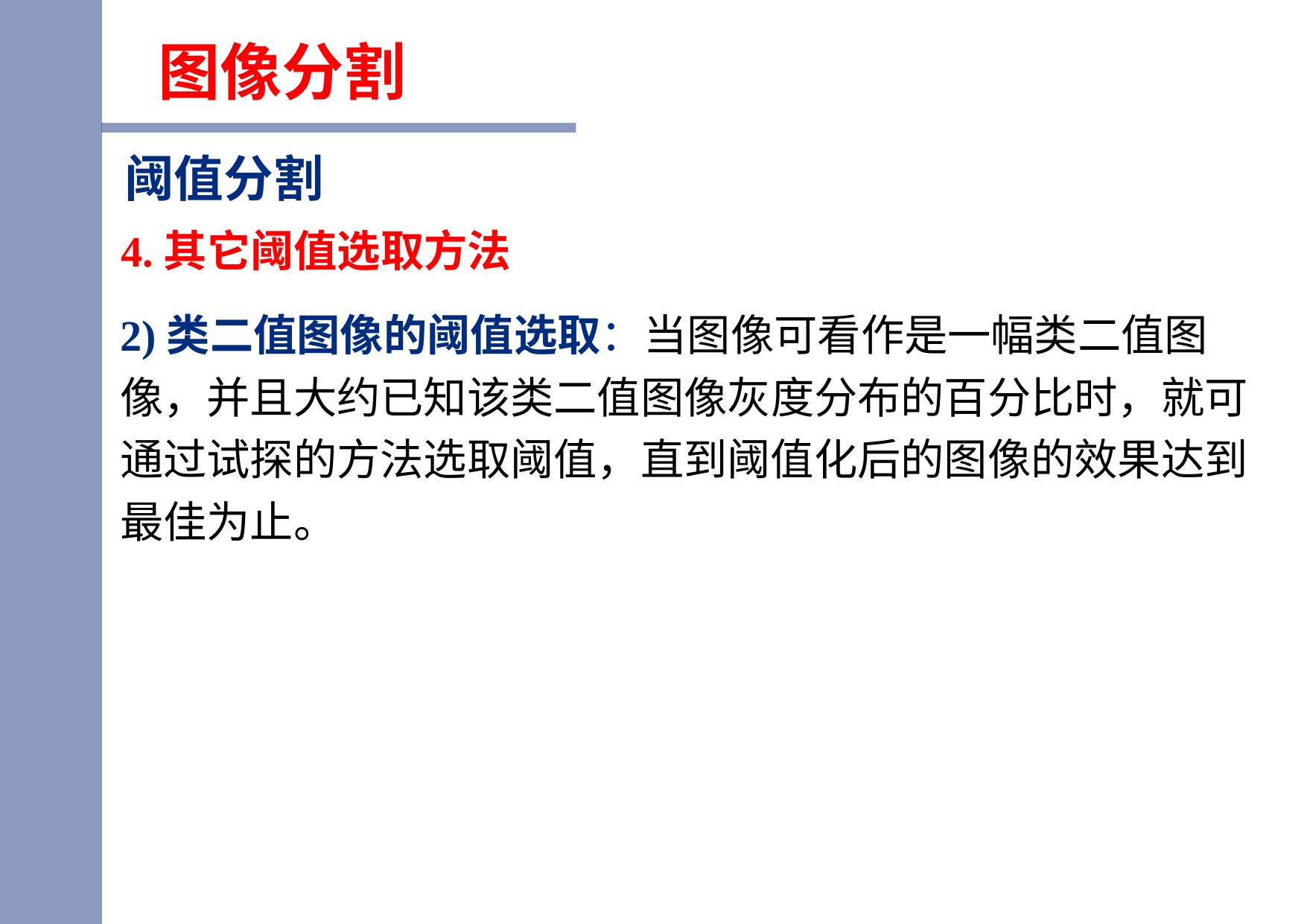

图像分割
阈值分割
4.其它阈值选取方法
2)类二值图像的阈值选取：当图像可看作是一幅类二值图像，并且大约已知该类二值图像灰度分布的百分比时，就可通过试探的方法选取阈值，直到阈值化后的图像的效果达到最佳为止。